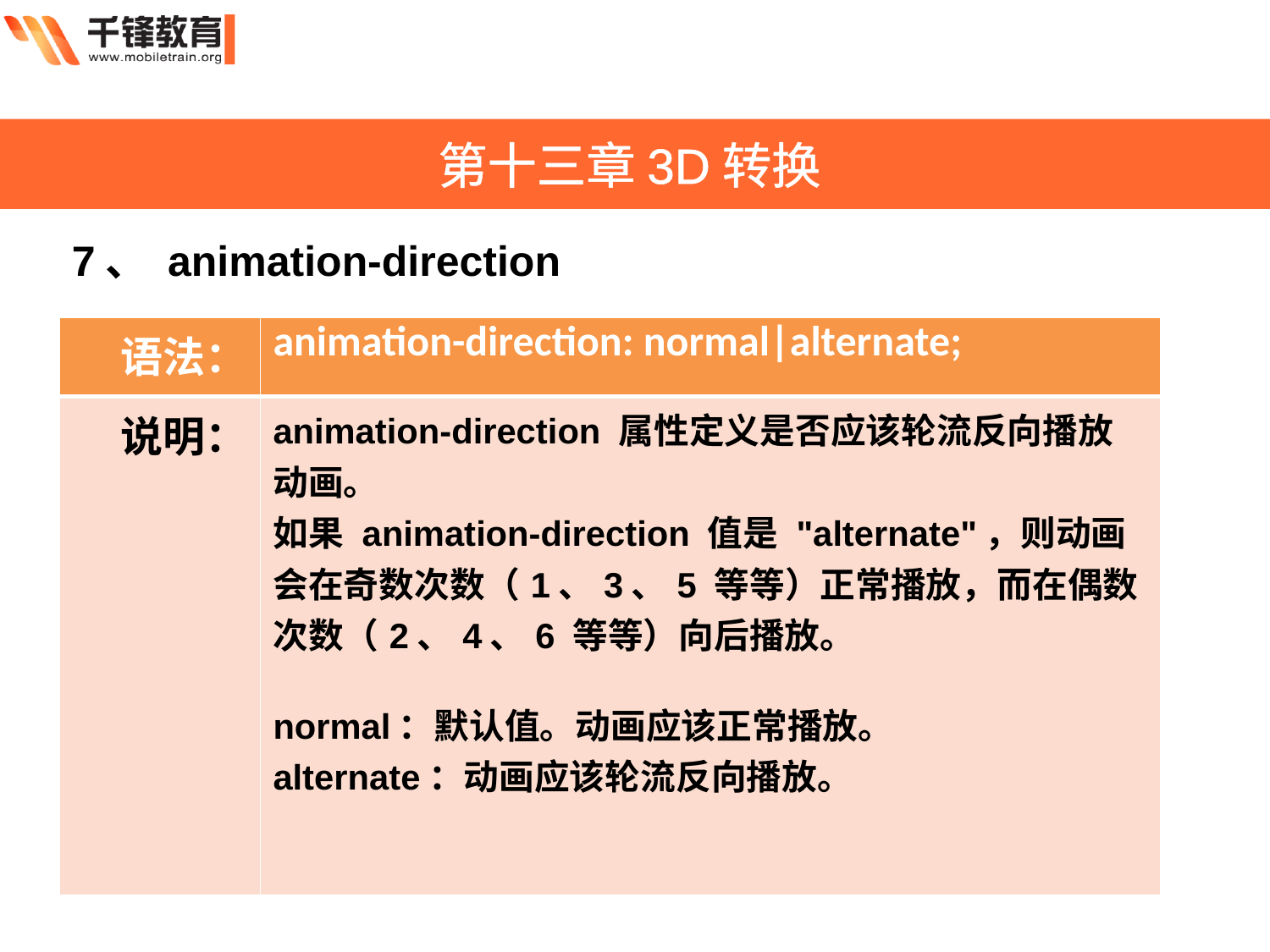

第十三章3D转换
7、 animation-direction
| 语法： | animation-direction: normal|alternate; |
| --- | --- |
| 说明： | animation-direction 属性定义是否应该轮流反向播放动画。 如果 animation-direction 值是 "alternate"，则动画会在奇数次数（1、3、5 等等）正常播放，而在偶数次数（2、4、6 等等）向后播放。 normal：默认值。动画应该正常播放。 alternate：动画应该轮流反向播放。 |